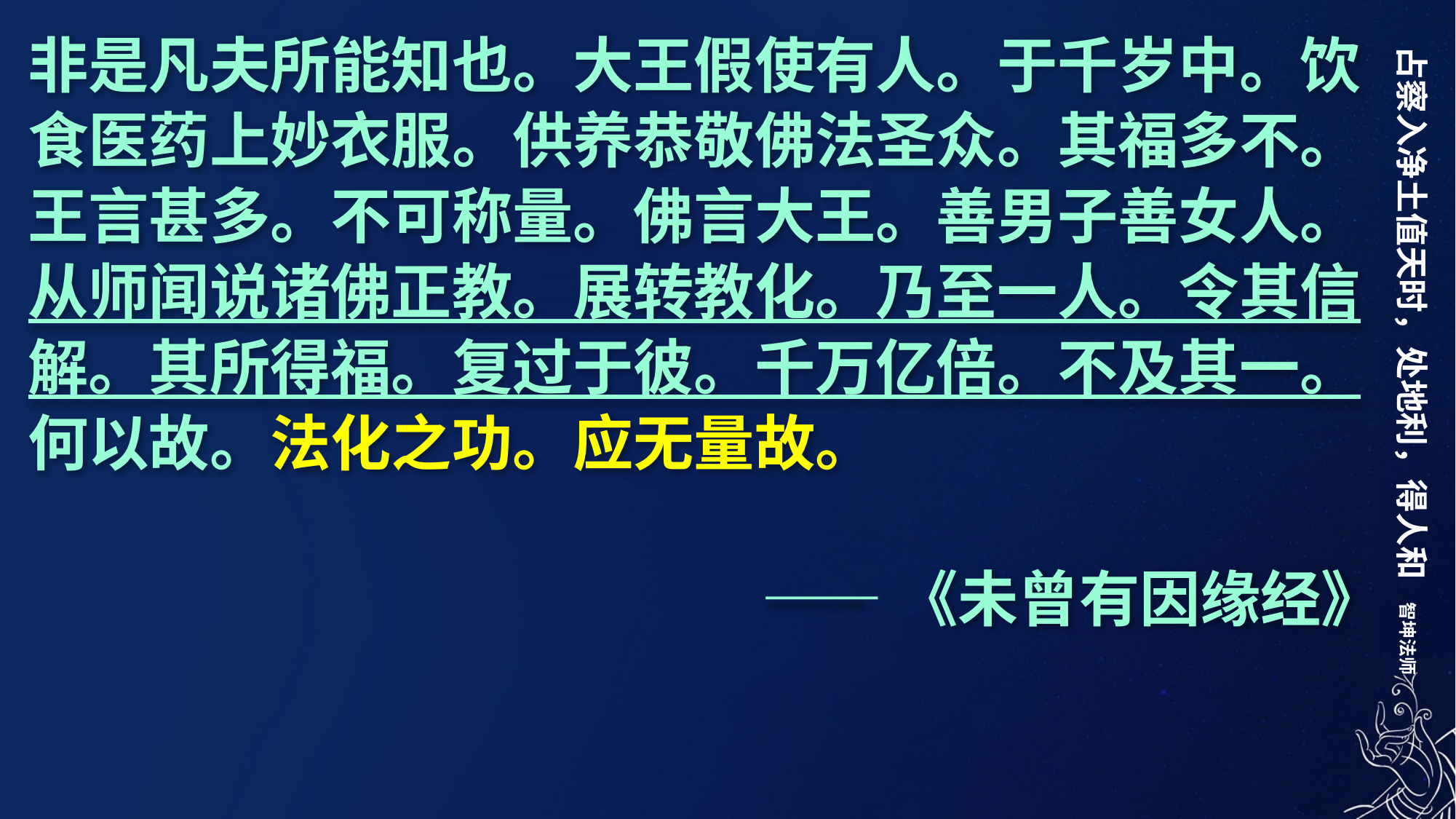

非是凡夫所能知也。大王假使有人。于千岁中。饮食医药上妙衣服。供养恭敬佛法圣众。其福多不。王言甚多。不可称量。佛言大王。善男子善女人。从师闻说诸佛正教。展转教化。乃至一人。令其信解。其所得福。复过于彼。千万亿倍。不及其一。何以故。法化之功。应无量故。
——《未曾有因缘经》